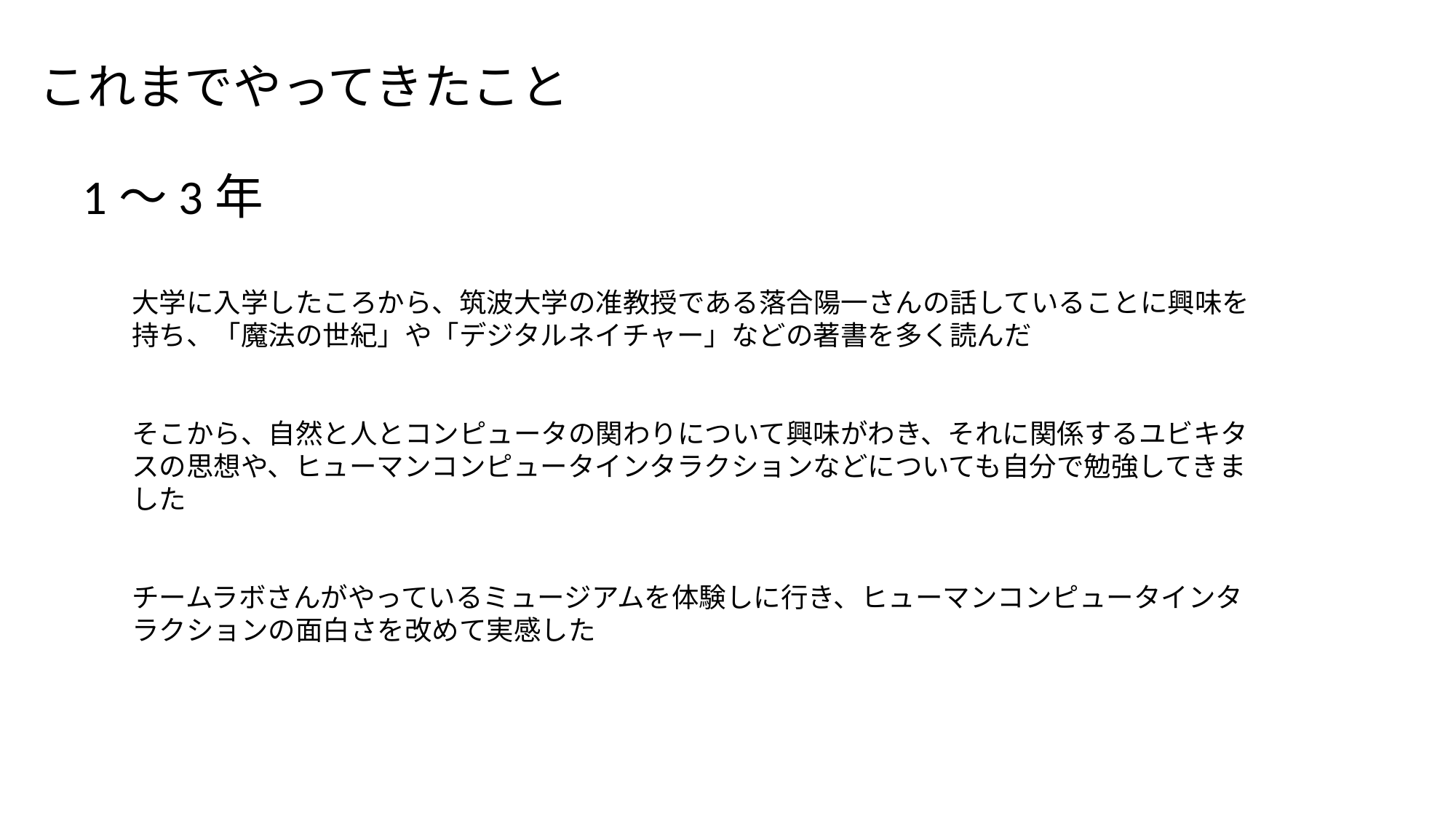

これまでやってきたこと
1～3年
大学に入学したころから、筑波大学の准教授である落合陽一さんの話していることに興味を持ち、「魔法の世紀」や「デジタルネイチャー」などの著書を多く読んだ

そこから、自然と人とコンピュータの関わりについて興味がわき、それに関係するユビキタスの思想や、ヒューマンコンピュータインタラクションなどについても自分で勉強してきました

チームラボさんがやっているミュージアムを体験しに行き、ヒューマンコンピュータインタラクションの面白さを改めて実感した